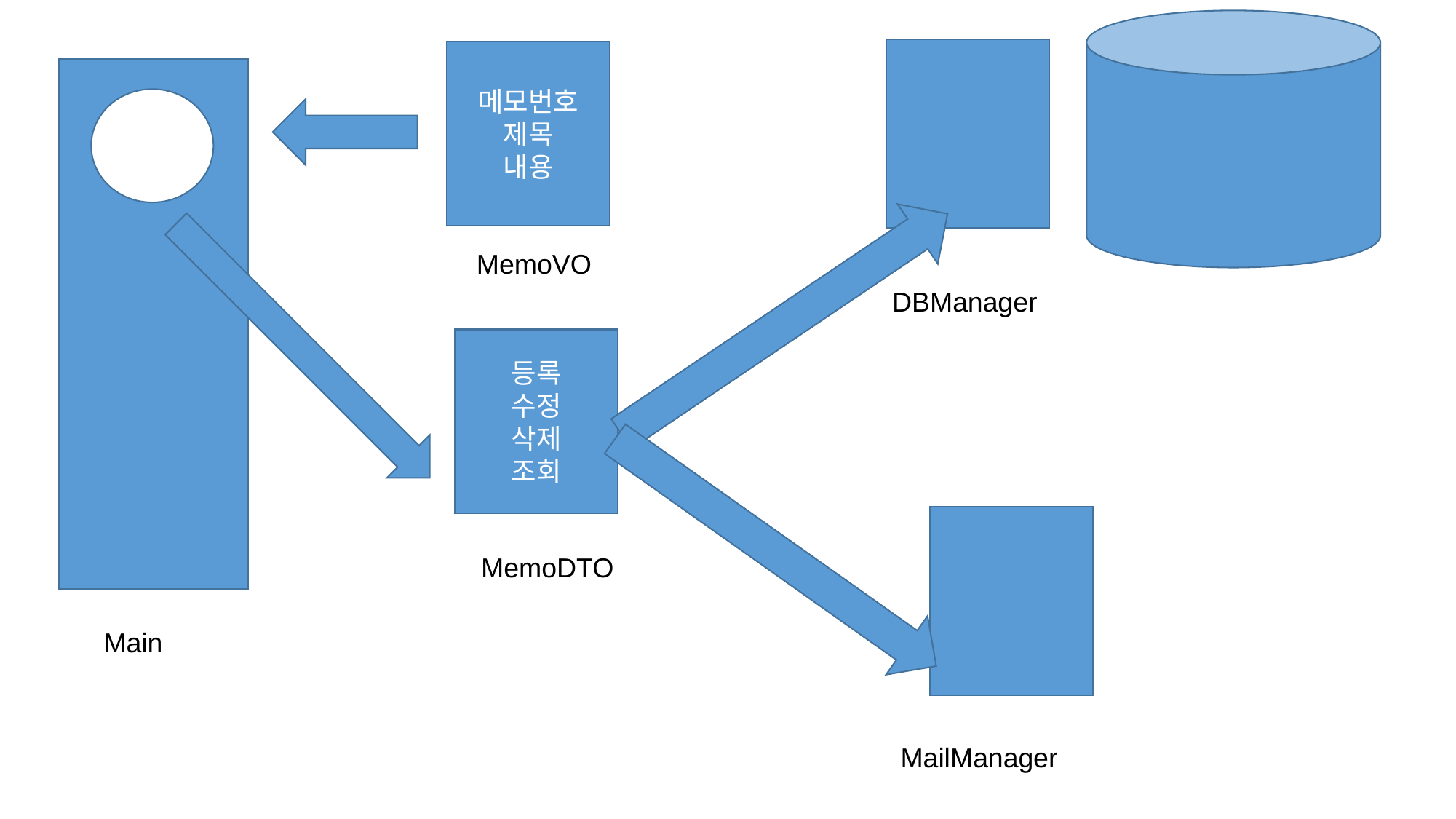

메모번호
제목
내용

MemoVO
DBManager

등록
수정
삭제
조회

MemoDTO
Main
MailManager